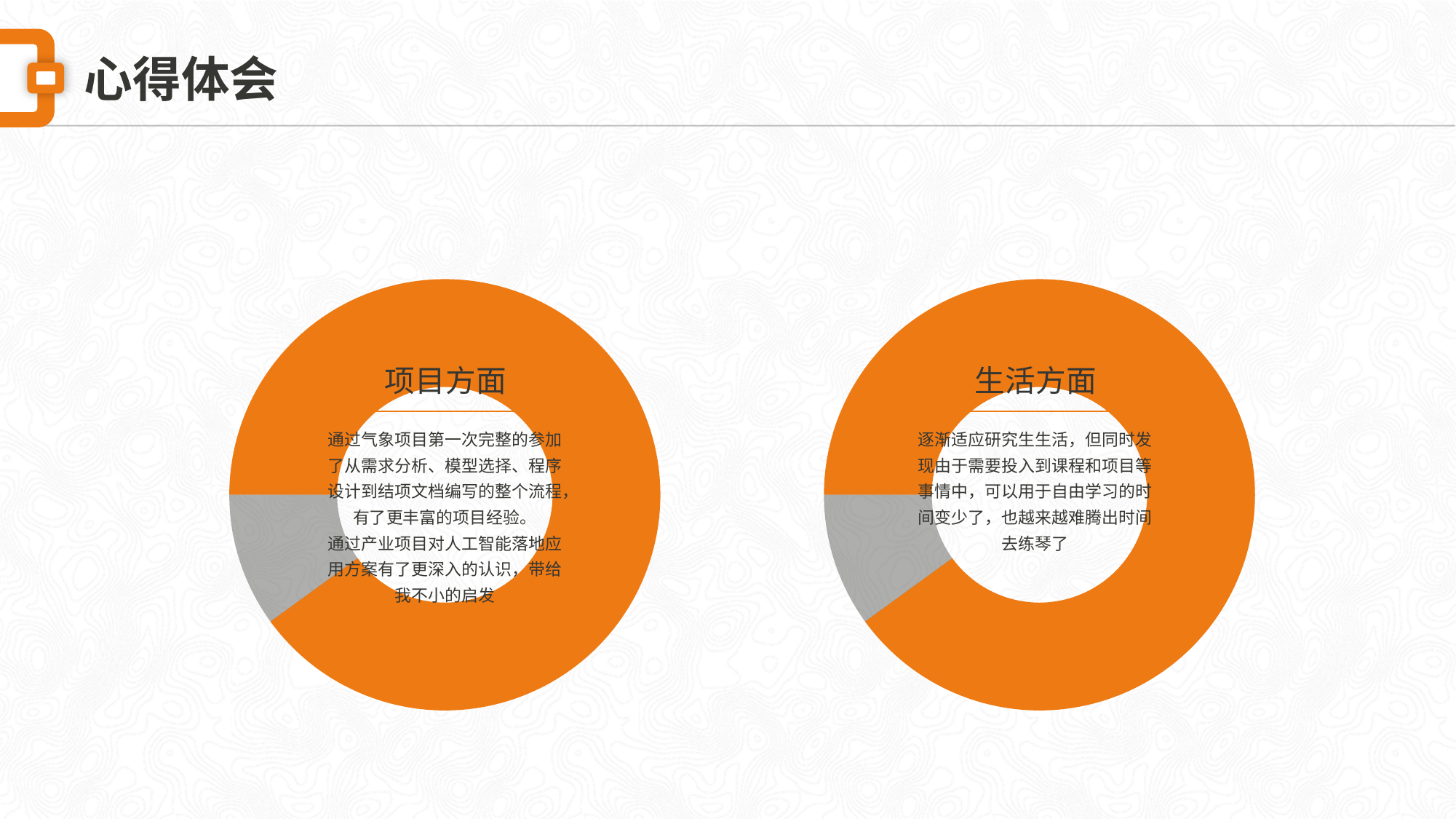

心得体会

### Chart

| Category | 销售额 |
|---|---|
| 第一季度 | 90.0 |
| 第二季度 | 10.0 |

### Chart

| Category | 销售额 |
|---|---|
| 第一季度 | 90.0 |
| 第二季度 | 10.0 |
项目方面
通过气象项目第一次完整的参加了从需求分析、模型选择、程序设计到结项文档编写的整个流程，有了更丰富的项目经验。
通过产业项目对人工智能落地应用方案有了更深入的认识，带给我不小的启发
生活方面
逐渐适应研究生生活，但同时发现由于需要投入到课程和项目等事情中，可以用于自由学习的时间变少了，也越来越难腾出时间去练琴了